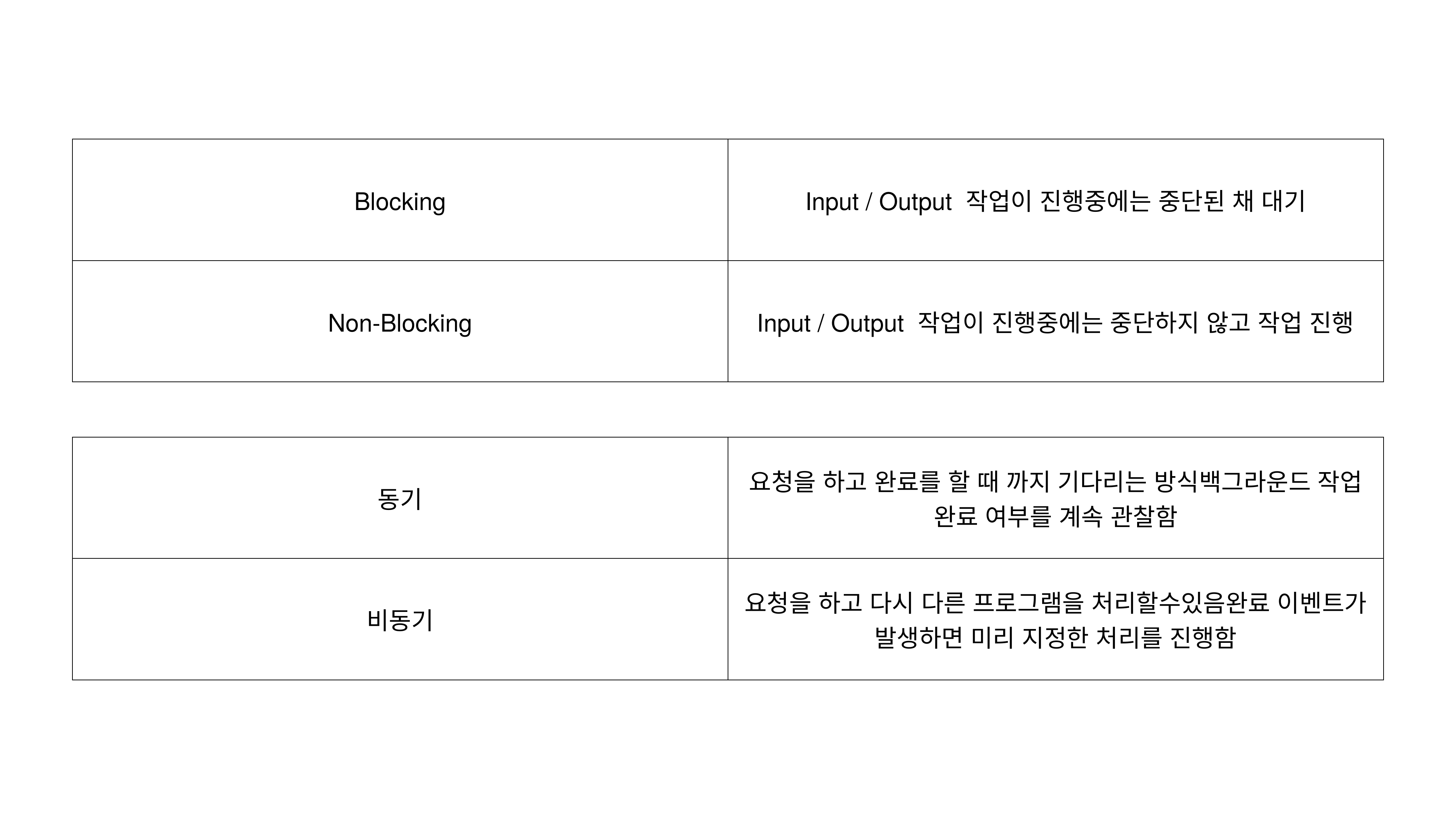

| Blocking | Input / Output 작업이 진행중에는 중단된 채 대기 |
| --- | --- |
| Non-Blocking | Input / Output 작업이 진행중에는 중단하지 않고 작업 진행 |
| 동기 | 요청을 하고 완료를 할 때 까지 기다리는 방식 백그라운드 작업 완료 여부를 계속 관찰함 |
| --- | --- |
| 비동기 | 요청을 하고 다시 다른 프로그램을 처리할수있음 완료 이벤트가 발생하면 미리 지정한 처리를 진행함 |